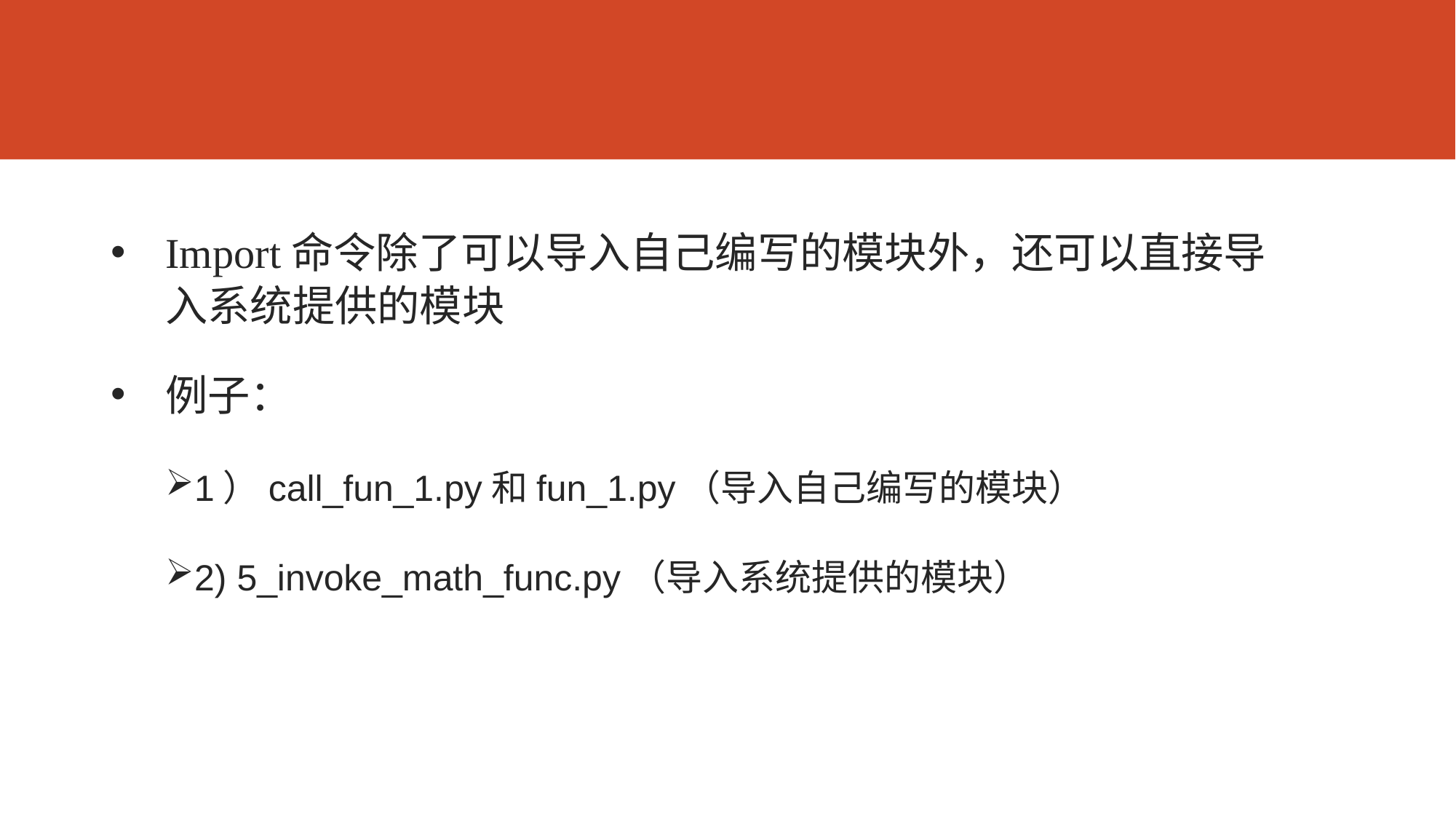

#
Import命令除了可以导入自己编写的模块外，还可以直接导入系统提供的模块
例子：
1）call_fun_1.py和fun_1.py（导入自己编写的模块）
2) 5_invoke_math_func.py（导入系统提供的模块）